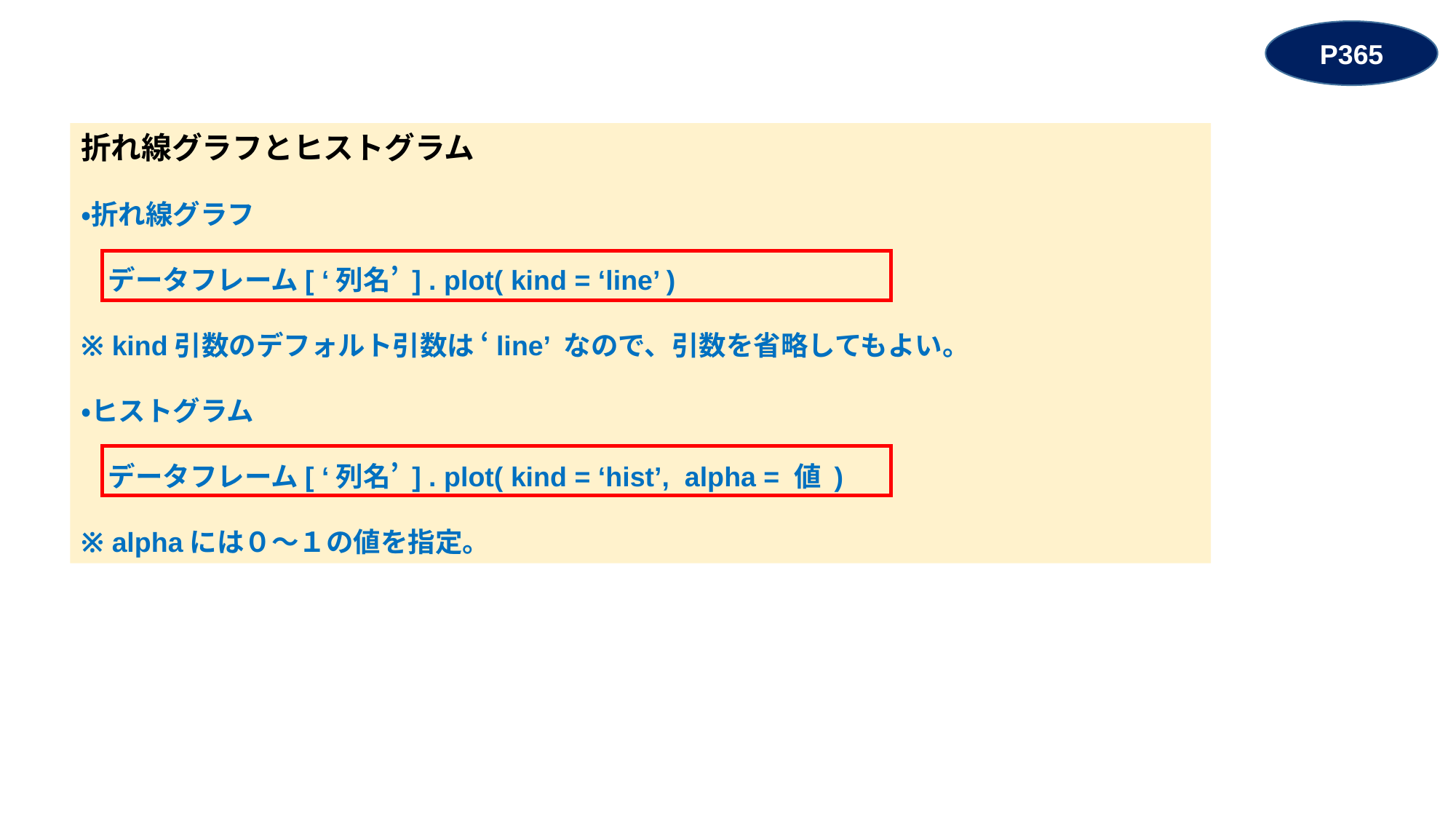

P365
折れ線グラフとヒストグラム

・折れ線グラフ

　データフレーム[ ‘列名’ ] . plot( kind = ‘line’ )

※ kind引数のデフォルト引数は ‘line’ なので、引数を省略してもよい。

・ヒストグラム

　データフレーム[ ‘列名’ ] . plot( kind = ‘hist’,  alpha = 値 )

※ alphaには０～１の値を指定。